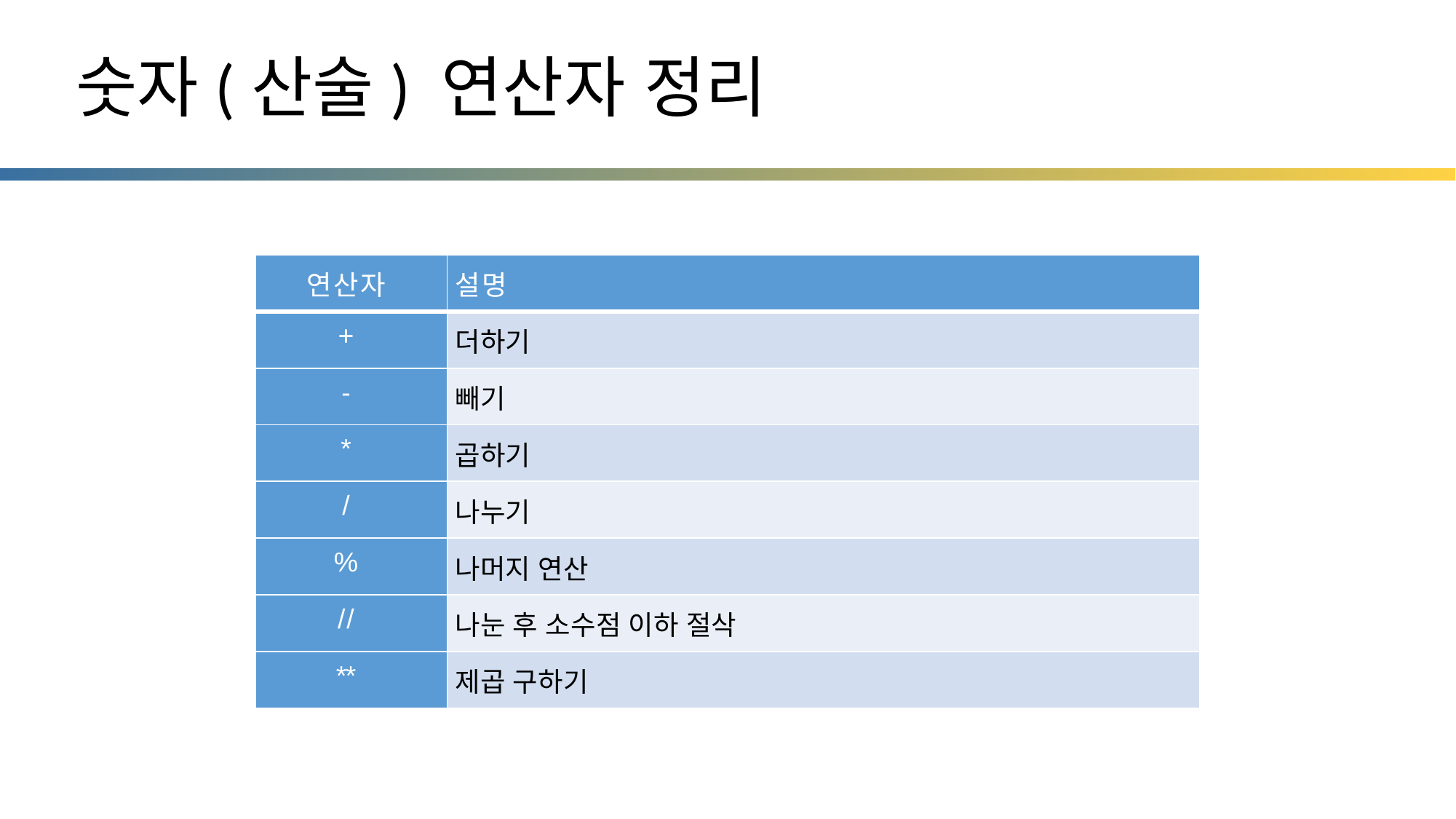

# 숫자(산술) 연산자 정리
| 연산자 | 설명 |
| --- | --- |
| + | 더하기 |
| - | 빼기 |
| \* | 곱하기 |
| / | 나누기 |
| % | 나머지 연산 |
| // | 나눈 후 소수점 이하 절삭 |
| \*\* | 제곱 구하기 |